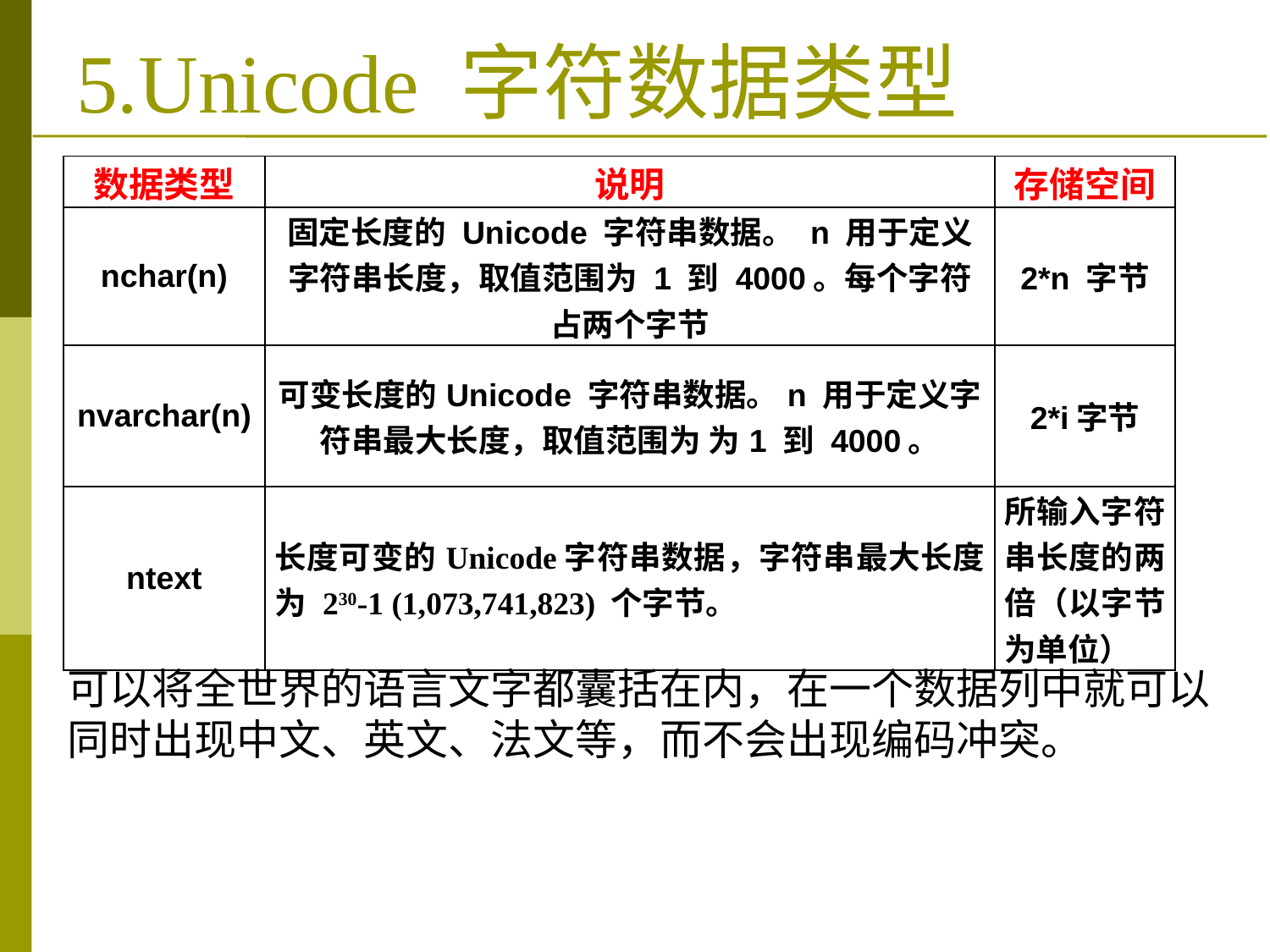

# 5.Unicode 字符数据类型
| 数据类型 | 说明 | 存储空间 |
| --- | --- | --- |
| nchar(n) | 固定长度的 Unicode 字符串数据。 n 用于定义字符串长度，取值范围为 1 到 4000。每个字符占两个字节 | 2\*n 字节 |
| nvarchar(n) | 可变长度的Unicode 字符串数据。n 用于定义字符串最大长度，取值范围为 为1 到 4000。 | 2\*i字节 |
| ntext | 长度可变的Unicode字符串数据，字符串最大长度为 230-1 (1,073,741,823) 个字节。 | 所输入字符串长度的两倍（以字节为单位） |
可以将全世界的语言文字都囊括在内，在一个数据列中就可以同时出现中文、英文、法文等，而不会出现编码冲突。